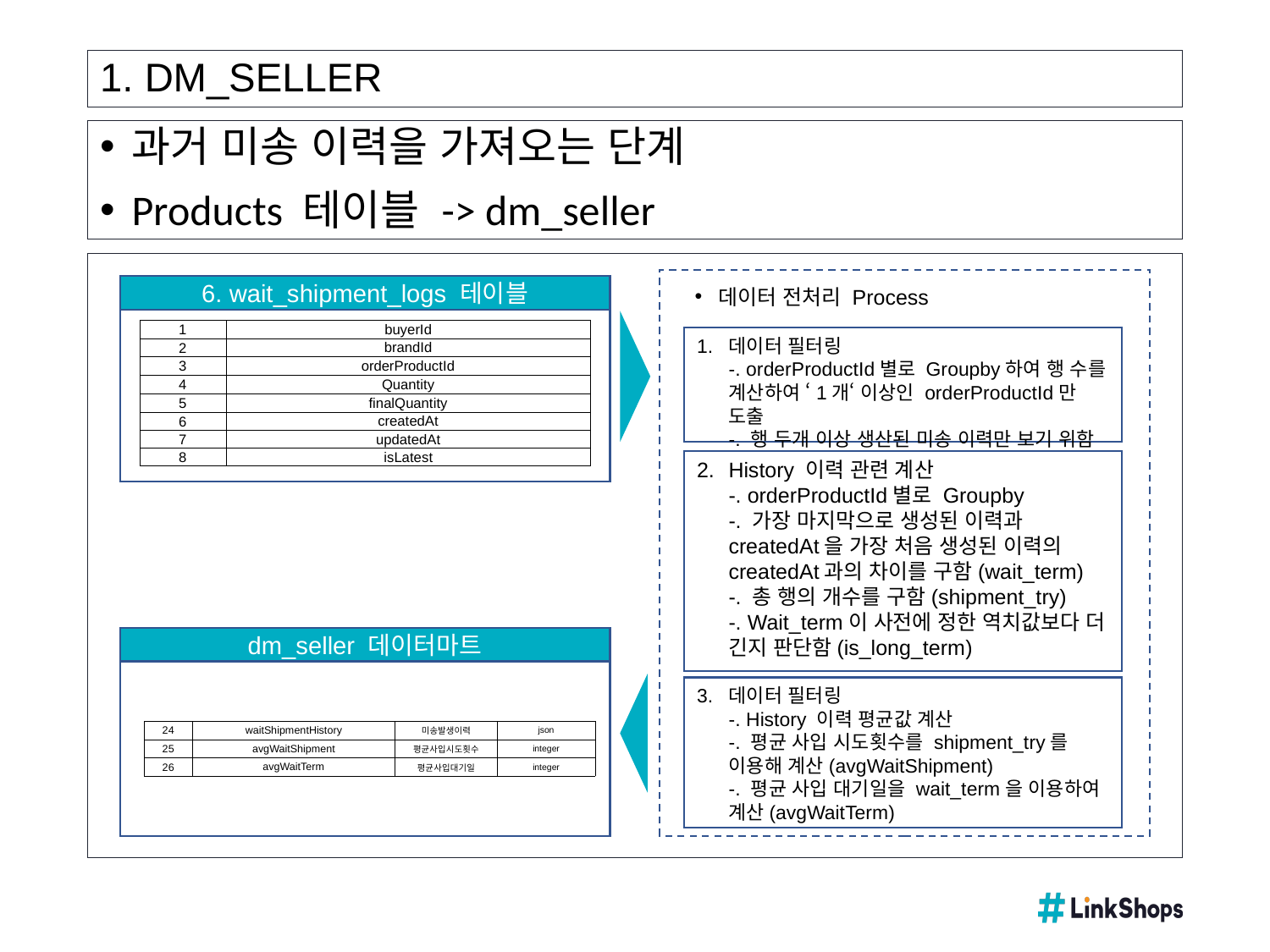

# 1. DM_SELLER
과거 미송 이력을 가져오는 단계
Products 테이블 -> dm_seller

6. wait_shipment_logs 테이블
데이터 전처리 Process

| 1 | buyerId |
| --- | --- |
| 2 | brandId |
| 3 | orderProductId |
| 4 | Quantity |
| 5 | finalQuantity |
| 6 | createdAt |
| 7 | updatedAt |
| 8 | isLatest |
데이터 필터링
-. orderProductId별로 Groupby하여 행 수를 계산하여 ‘1개‘ 이상인 orderProductId만 도출
-. 행 두개 이상 생산된 미송 이력만 보기 위함

History 이력 관련 계산
-. orderProductId별로 Groupby
-. 가장 마지막으로 생성된 이력과 createdAt을 가장 처음 생성된 이력의 createdAt과의 차이를 구함(wait_term)
-. 총 행의 개수를 구함(shipment_try)
-. Wait_term이 사전에 정한 역치값보다 더 긴지 판단함(is_long_term)
dm_seller 데이터마트

데이터 필터링
-. History 이력 평균값 계산
-. 평균 사입 시도횟수를 shipment_try를 이용해 계산(avgWaitShipment)
-. 평균 사입 대기일을 wait_term을 이용하여 계산(avgWaitTerm)

| 24 | waitShipmentHistory | 미송발생이력 | json |
| --- | --- | --- | --- |
| 25 | avgWaitShipment | 평균사입시도횟수 | integer |
| 26 | avgWaitTerm | 평균사입대기일 | integer |